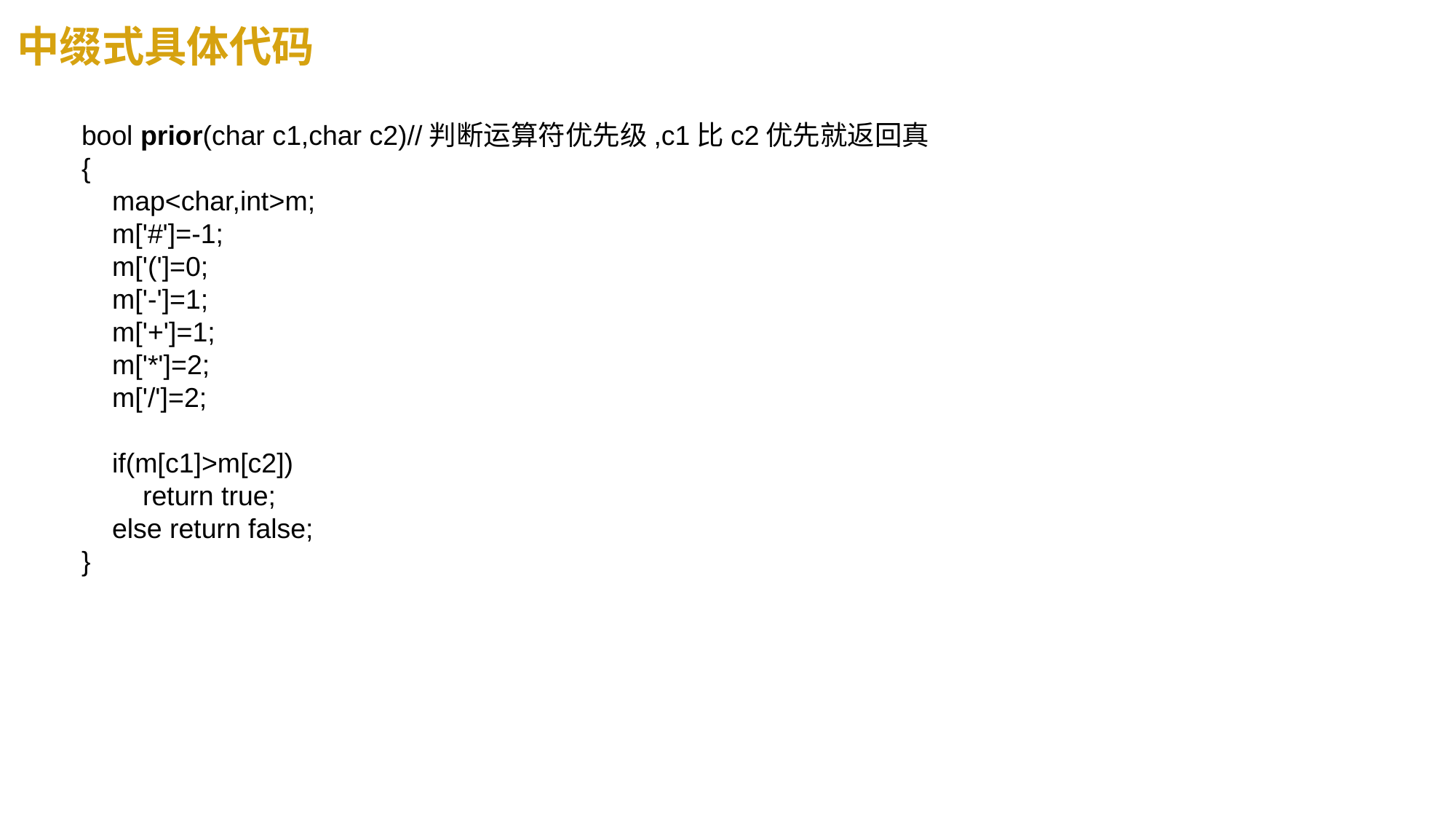

中缀式具体代码
bool prior(char c1,char c2)//判断运算符优先级,c1比c2优先就返回真
{
    map<char,int>m;
    m['#']=-1;
    m['(']=0;
    m['-']=1;
    m['+']=1;
    m['*']=2;
    m['/']=2;

    if(m[c1]>m[c2])
        return true;
    else return false;
}